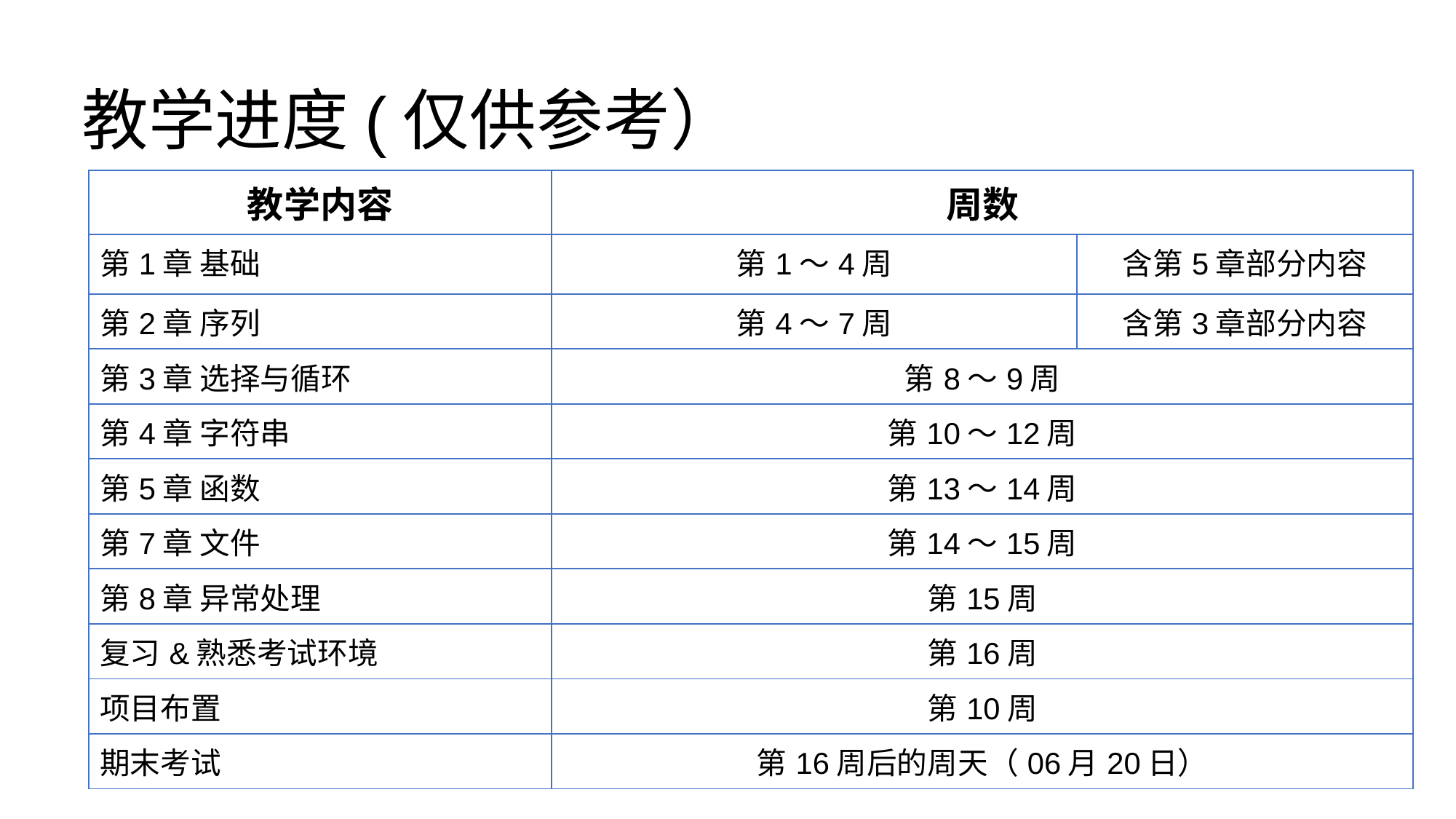

教学进度(仅供参考）
| 教学内容 | 周数 |  |
| --- | --- | --- |
| 第1章 基础 | 第1～4周 | 含第5章部分内容 |
| 第2章 序列 | 第4～7周 | 含第3章部分内容 |
| 第3章 选择与循环 | 第8～9周 |  |
| 第4章 字符串 | 第10～12周 |  |
| 第5章 函数 | 第13～14周 |  |
| 第7章 文件 | 第14～15周 |  |
| 第8章 异常处理 | 第15周 |  |
| 复习&熟悉考试环境 | 第16周 |  |
| 项目布置 | 第10周 |  |
| 期末考试 | 第16周后的周天（06月20日） |  |